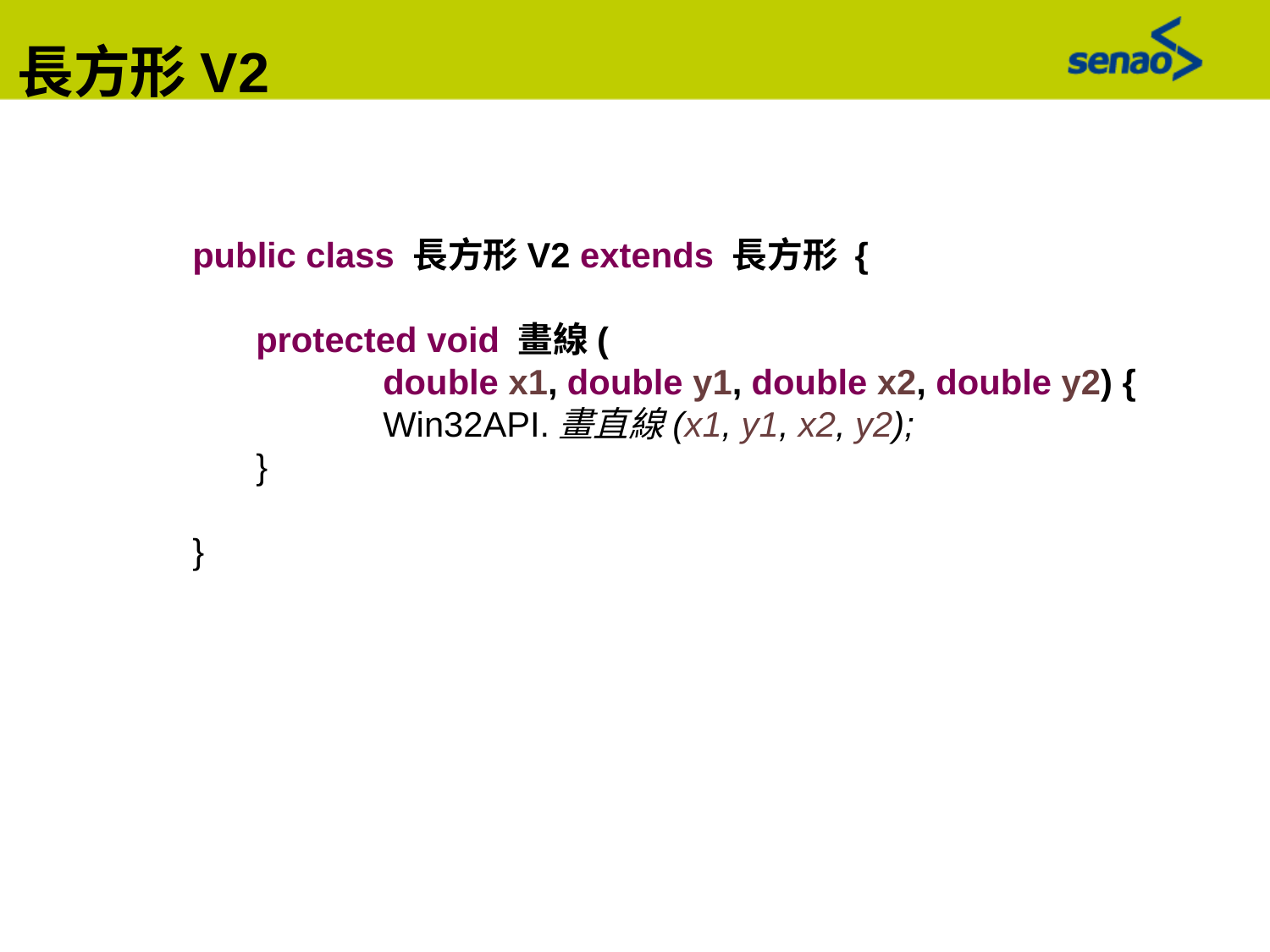

長方形V2
public class 長方形V2 extends 長方形 {

protected void 畫線(
	double x1, double y1, double x2, double y2) {
	Win32API.畫直線(x1, y1, x2, y2);
}

}